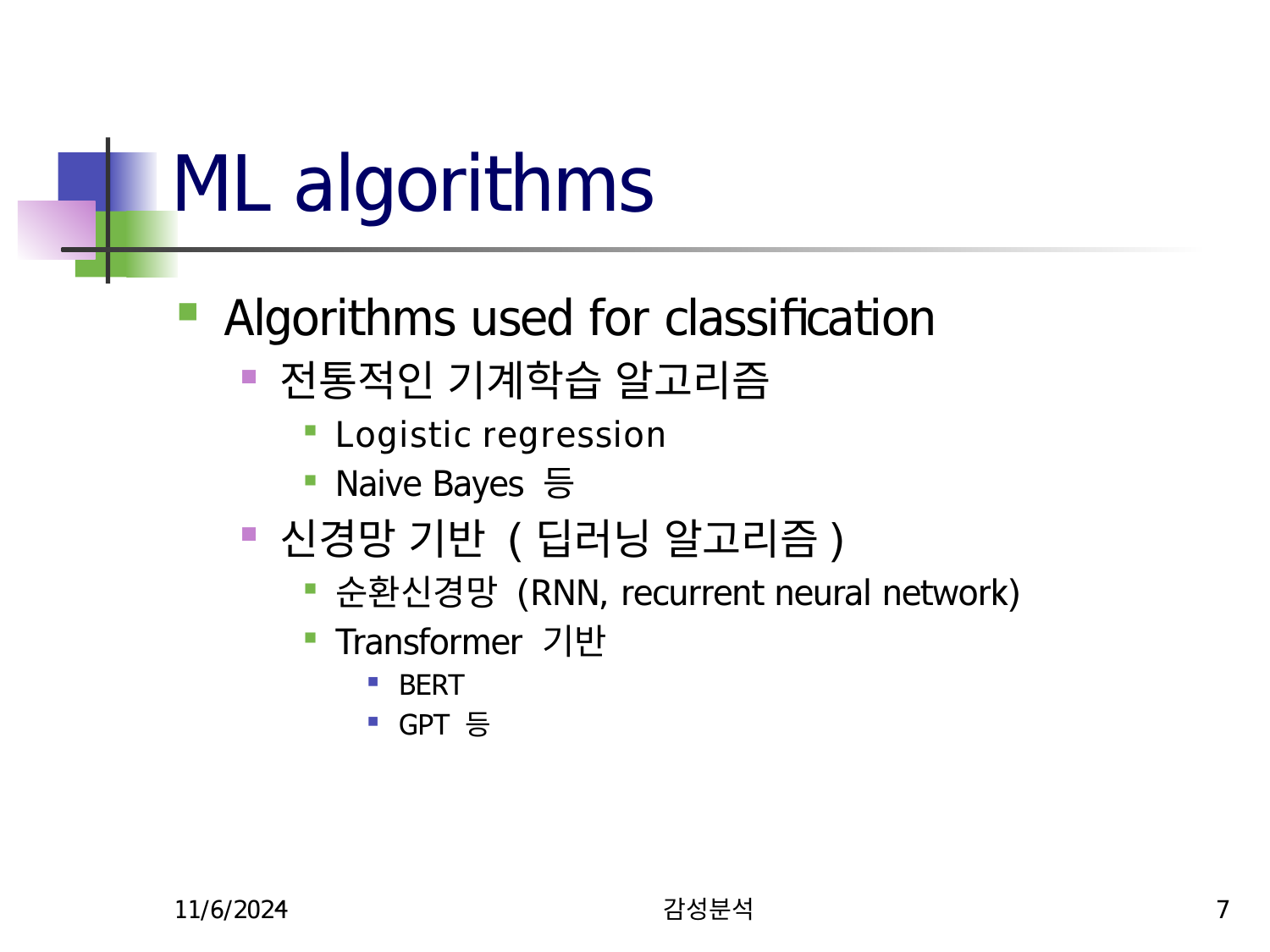

# ML algorithms
Algorithms used for classification
전통적인 기계학습 알고리즘
Logistic regression
Naive Bayes 등
신경망 기반 (딥러닝 알고리즘)
순환신경망 (RNN, recurrent neural network)
Transformer 기반
BERT
GPT 등
11/6/2024
감성분석
7